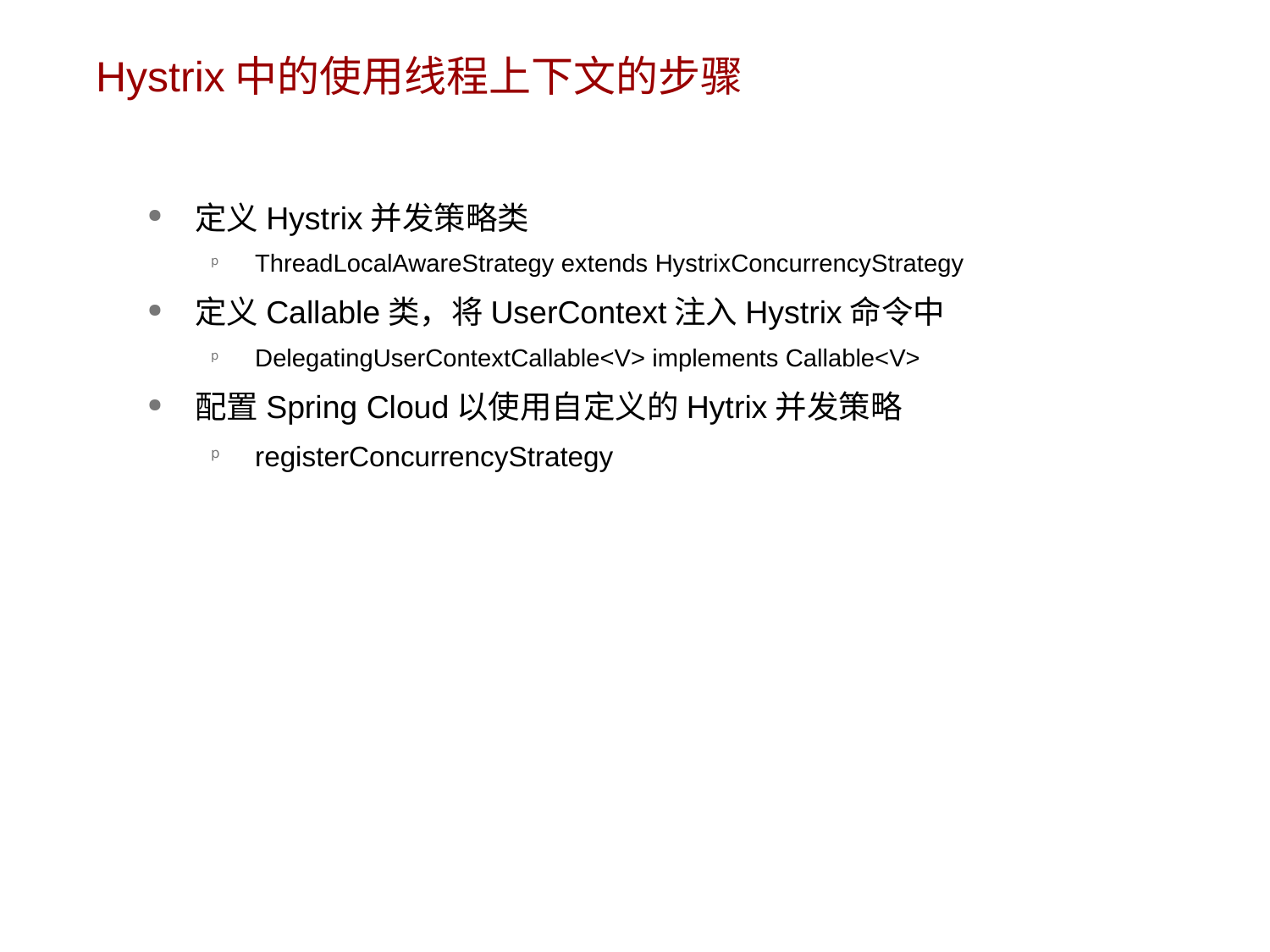

# Hystrix中的使用线程上下文的步骤
定义Hystrix并发策略类
ThreadLocalAwareStrategy extends HystrixConcurrencyStrategy
定义Callable类，将UserContext注入Hystrix命令中
DelegatingUserContextCallable<V> implements Callable<V>
配置Spring Cloud以使用自定义的Hytrix并发策略
registerConcurrencyStrategy